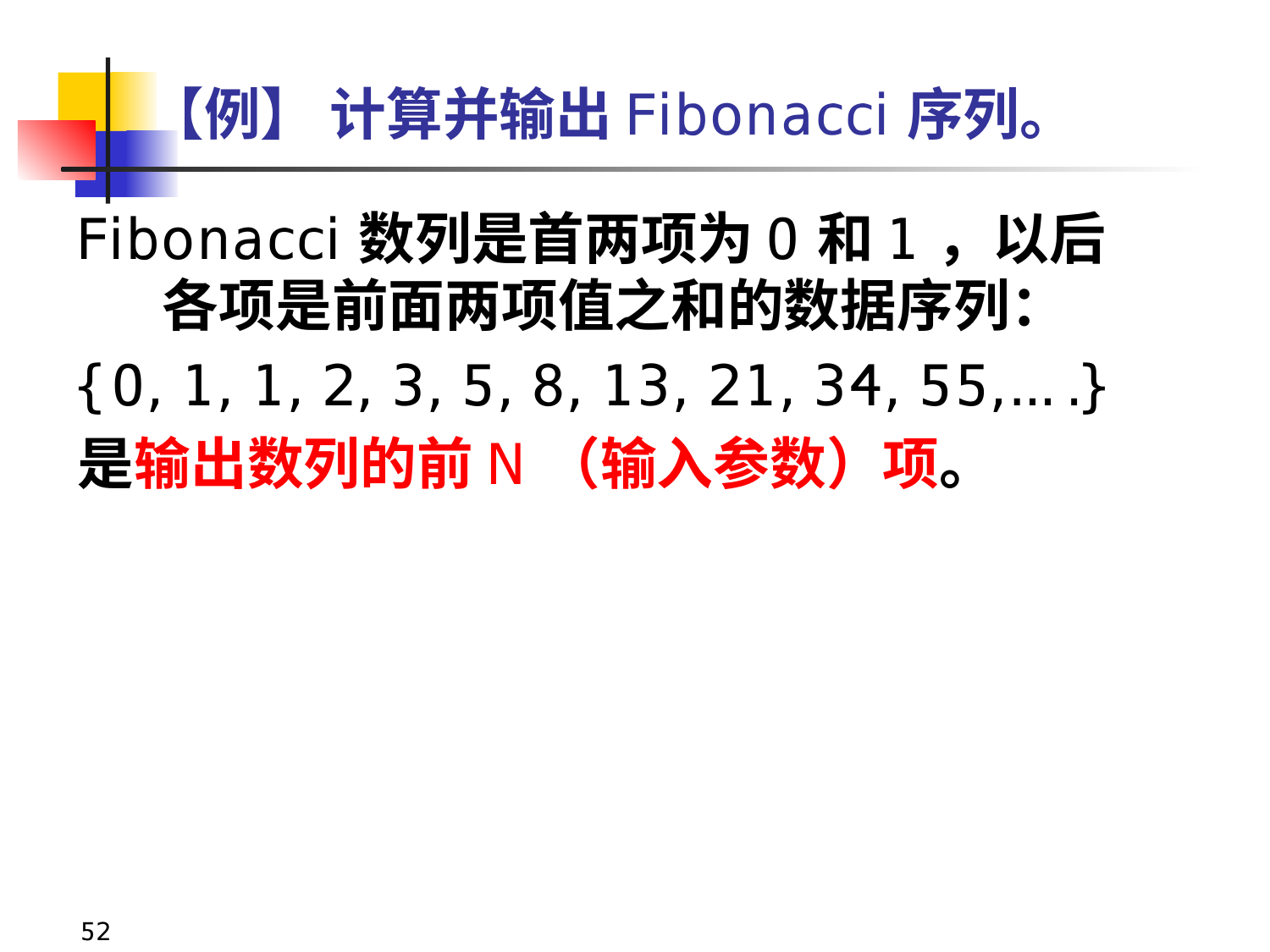

# 【例】 计算并输出Fibonacci序列。
Fibonacci数列是首两项为0和1，以后各项是前面两项值之和的数据序列：
{0, 1, 1, 2, 3, 5, 8, 13, 21, 34, 55,….}
是输出数列的前N（输入参数）项。
52